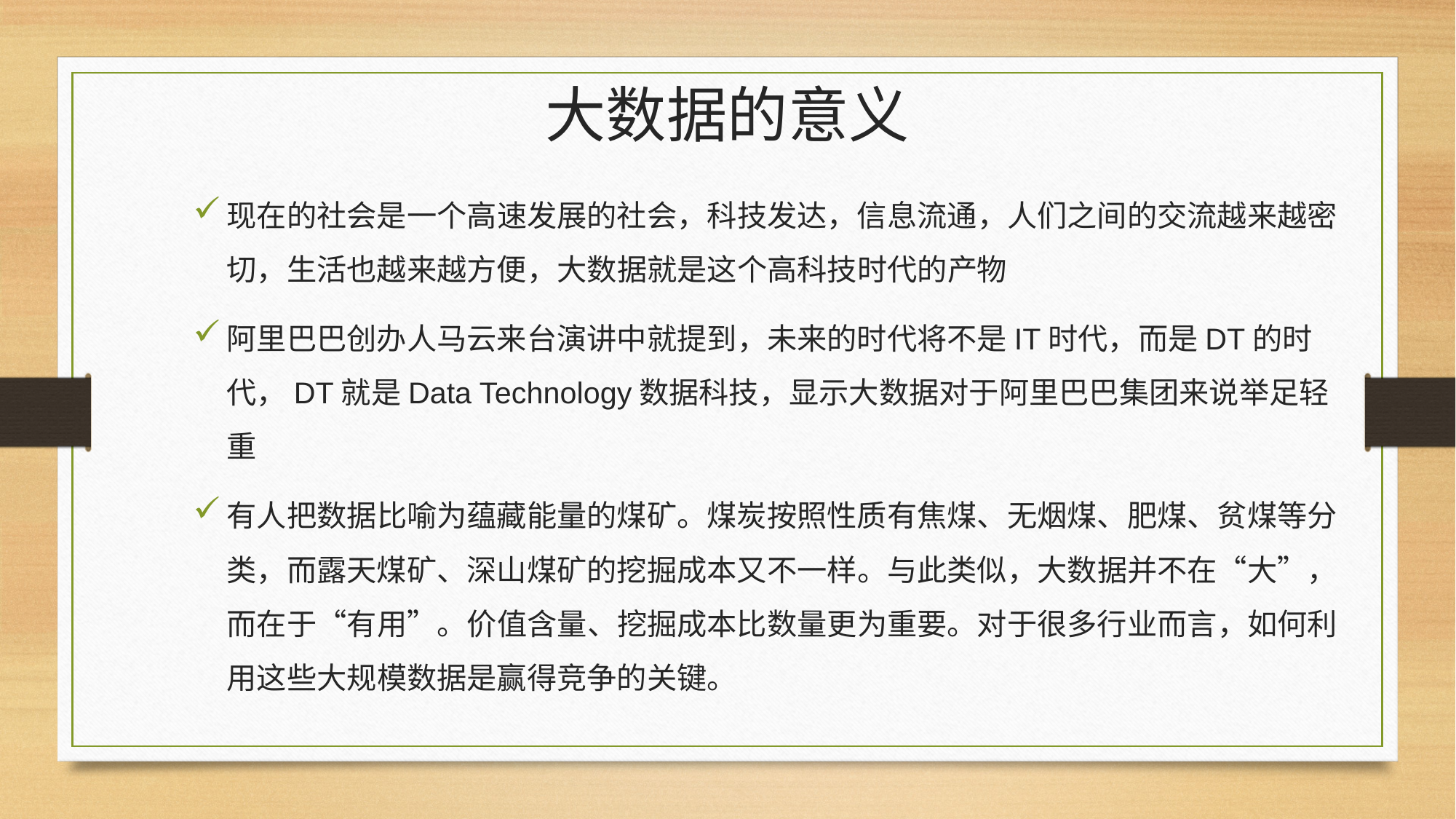

# 大数据的意义
现在的社会是一个高速发展的社会，科技发达，信息流通，人们之间的交流越来越密切，生活也越来越方便，大数据就是这个高科技时代的产物
阿里巴巴创办人马云来台演讲中就提到，未来的时代将不是IT时代，而是DT的时代，DT就是Data Technology数据科技，显示大数据对于阿里巴巴集团来说举足轻重
有人把数据比喻为蕴藏能量的煤矿。煤炭按照性质有焦煤、无烟煤、肥煤、贫煤等分类，而露天煤矿、深山煤矿的挖掘成本又不一样。与此类似，大数据并不在“大”，而在于“有用”。价值含量、挖掘成本比数量更为重要。对于很多行业而言，如何利用这些大规模数据是赢得竞争的关键。